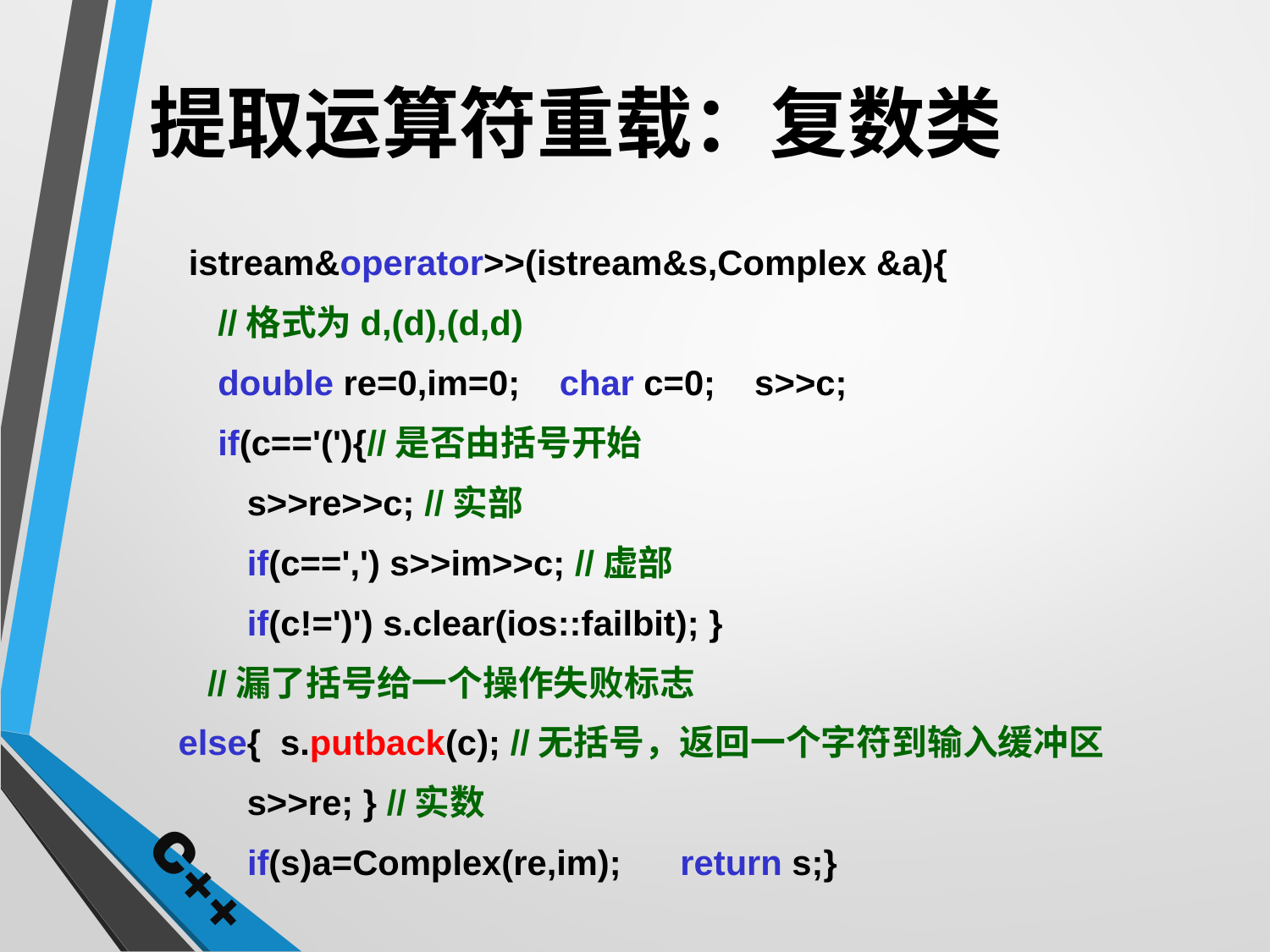

# 提取运算符重载：复数类
	istream&operator>>(istream&s,Complex &a){
	   //格式为d,(d),(d,d)
	   double re=0,im=0;    char c=0;    s>>c;
	   if(c=='('){//是否由括号开始
	      s>>re>>c; //实部
	      if(c==',') s>>im>>c; //虚部
	      if(c!=')') s.clear(ios::failbit); }
      //漏了括号给一个操作失败标志
   else{  s.putback(c); //无括号，返回一个字符到输入缓冲区
	      s>>re; } //实数
	      if(s)a=Complex(re,im);      return s;}